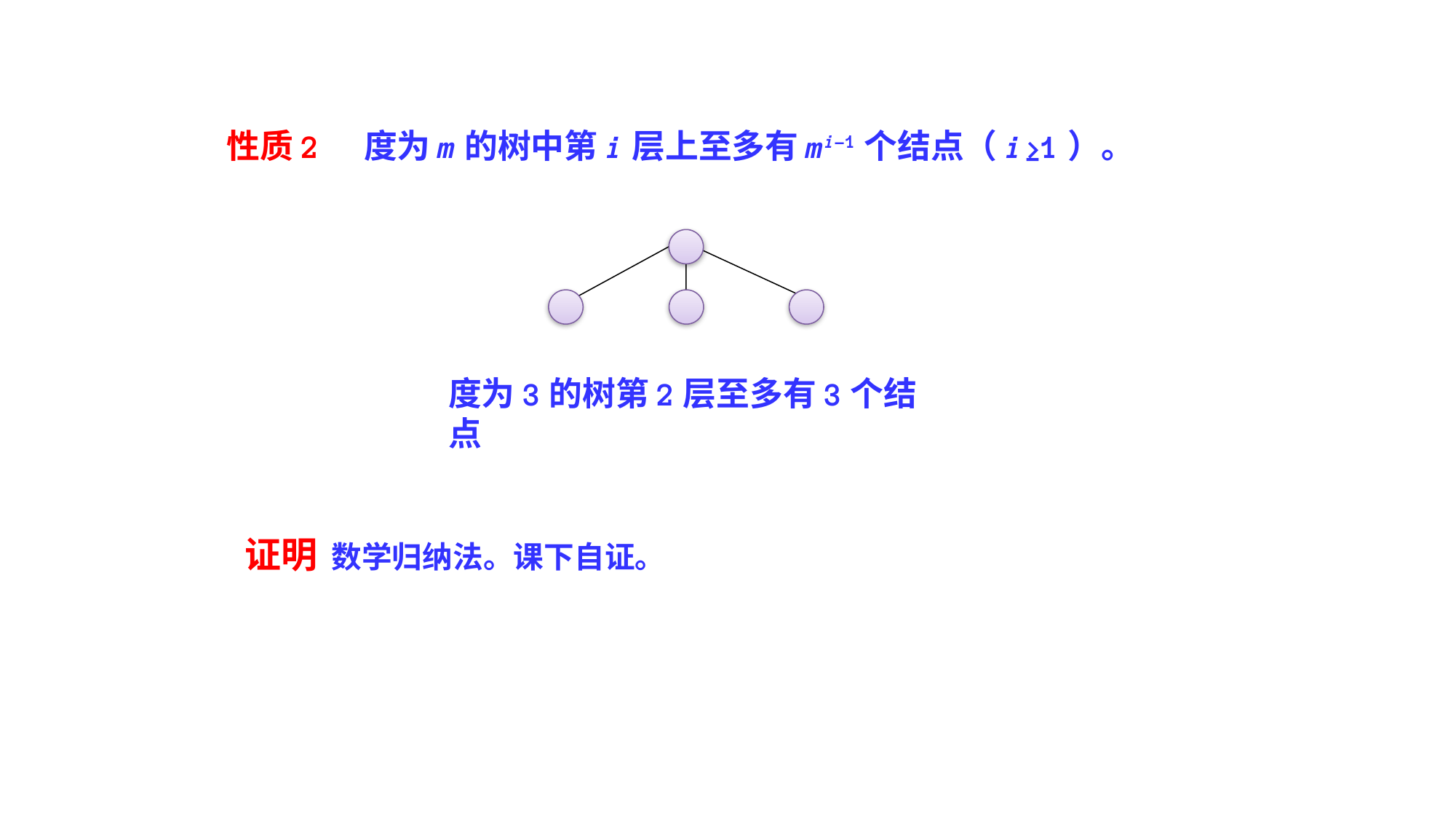

性质2  度为m的树中第i层上至多有mi-1个结点（i≥1）。

度为3的树第2层至多有3个结点
证明  数学归纳法。课下自证。